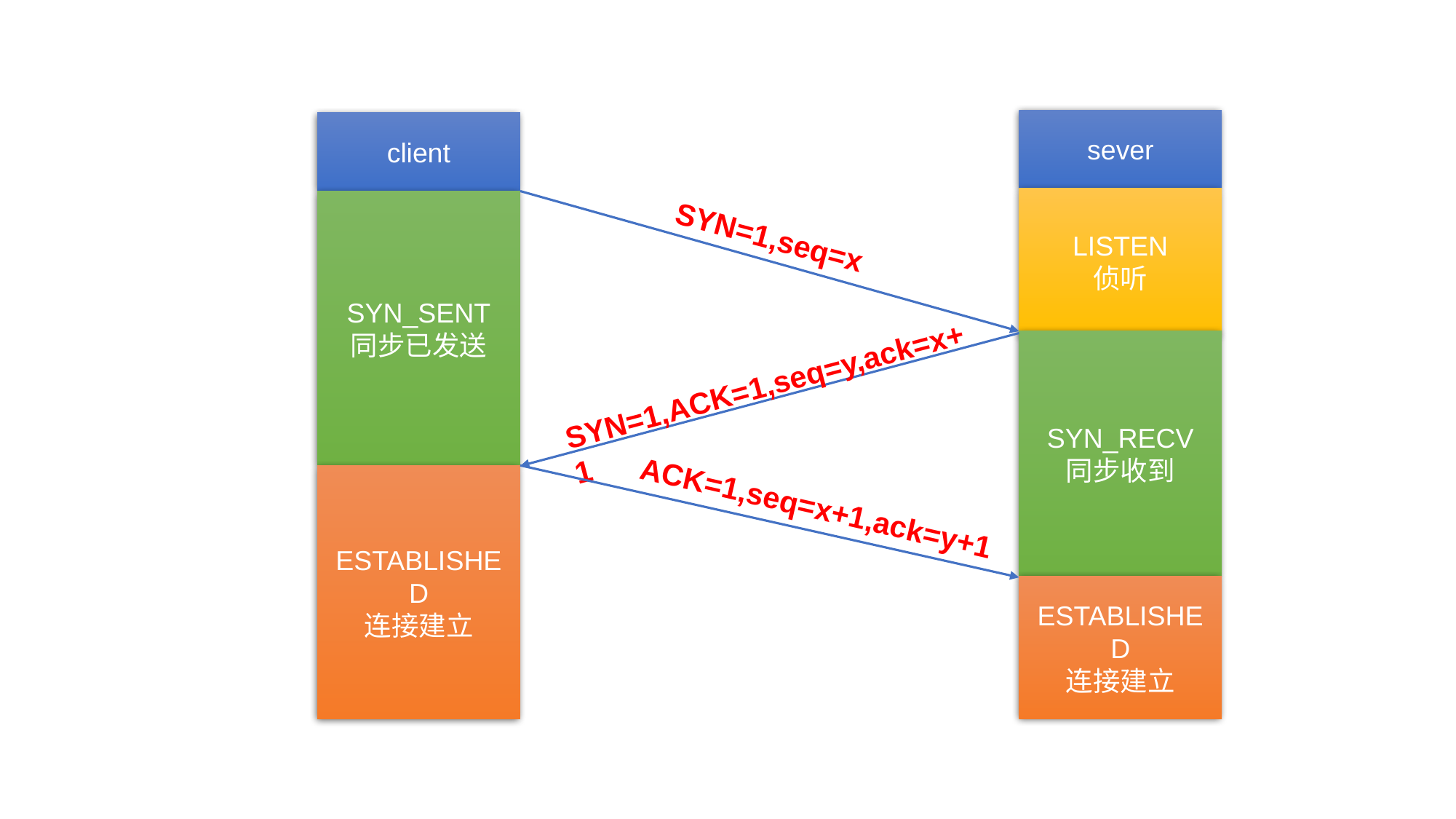

sever
client
LISTEN
侦听
SYN_SENT
同步已发送
SYN=1,seq=x
SYN_RECV
同步收到
SYN=1,ACK=1,seq=y,ack=x+1
ESTABLISHED
连接建立
ACK=1,seq=x+1,ack=y+1
ESTABLISHED
连接建立